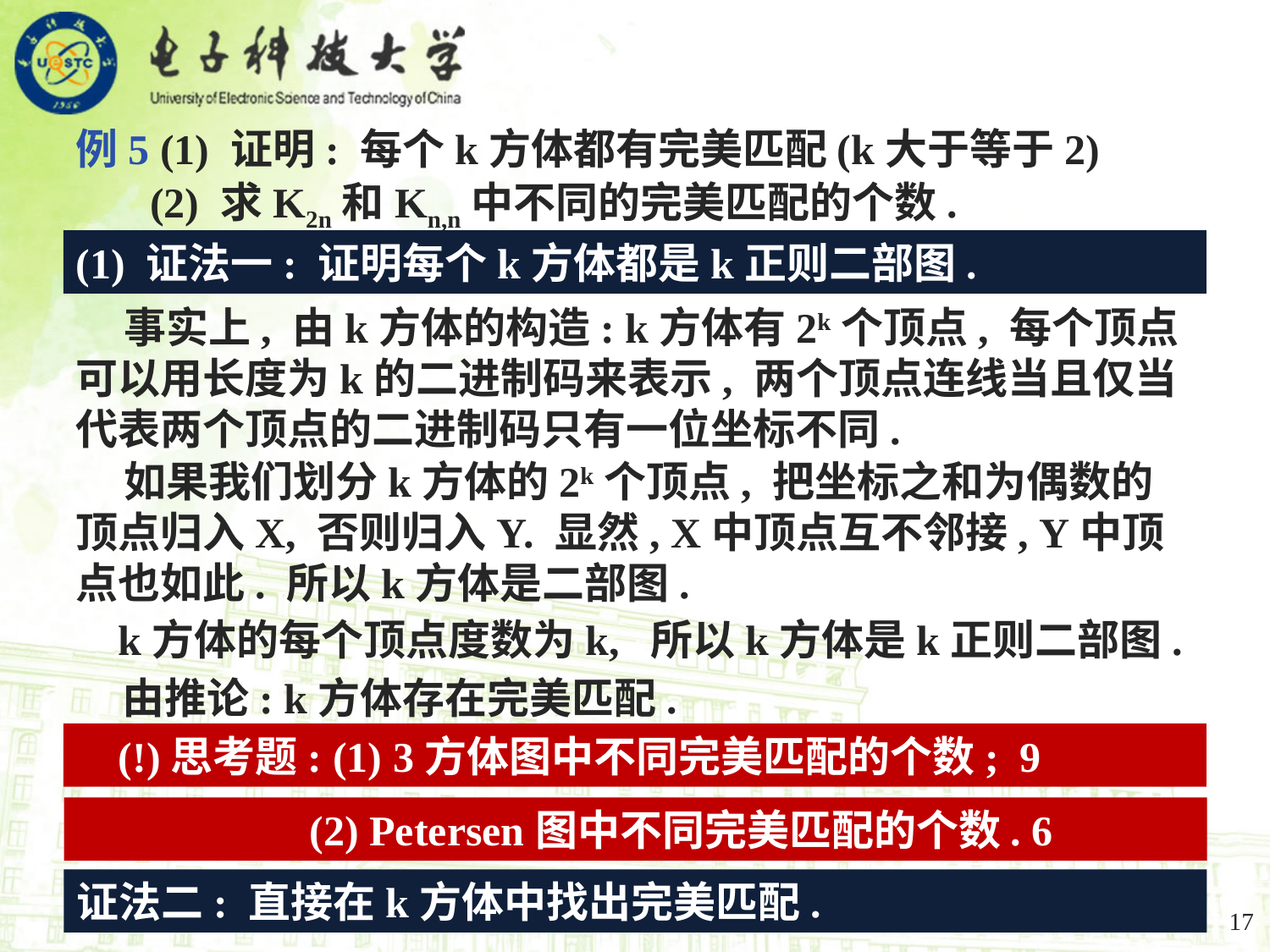

例5 (1) 证明: 每个k方体都有完美匹配(k大于等于2)
       (2) 求K2n和Kn,n中不同的完美匹配的个数.
(1) 证法一: 证明每个k方体都是k正则二部图.
    事实上, 由k方体的构造: k方体有2k个顶点, 每个顶点可以用长度为k的二进制码来表示, 两个顶点连线当且仅当代表两个顶点的二进制码只有一位坐标不同.
    如果我们划分k方体的2k个顶点, 把坐标之和为偶数的顶点归入X, 否则归入Y. 显然, X中顶点互不邻接, Y中顶点也如此. 所以k方体是二部图.
    k方体的每个顶点度数为k,  所以k方体是k正则二部图.
    由推论: k方体存在完美匹配.                                               □
    (!)思考题: (1) 3方体图中不同完美匹配的个数;  9
                      (2) Petersen图中不同完美匹配的个数. 6
证法二: 直接在k方体中找出完美匹配.
17